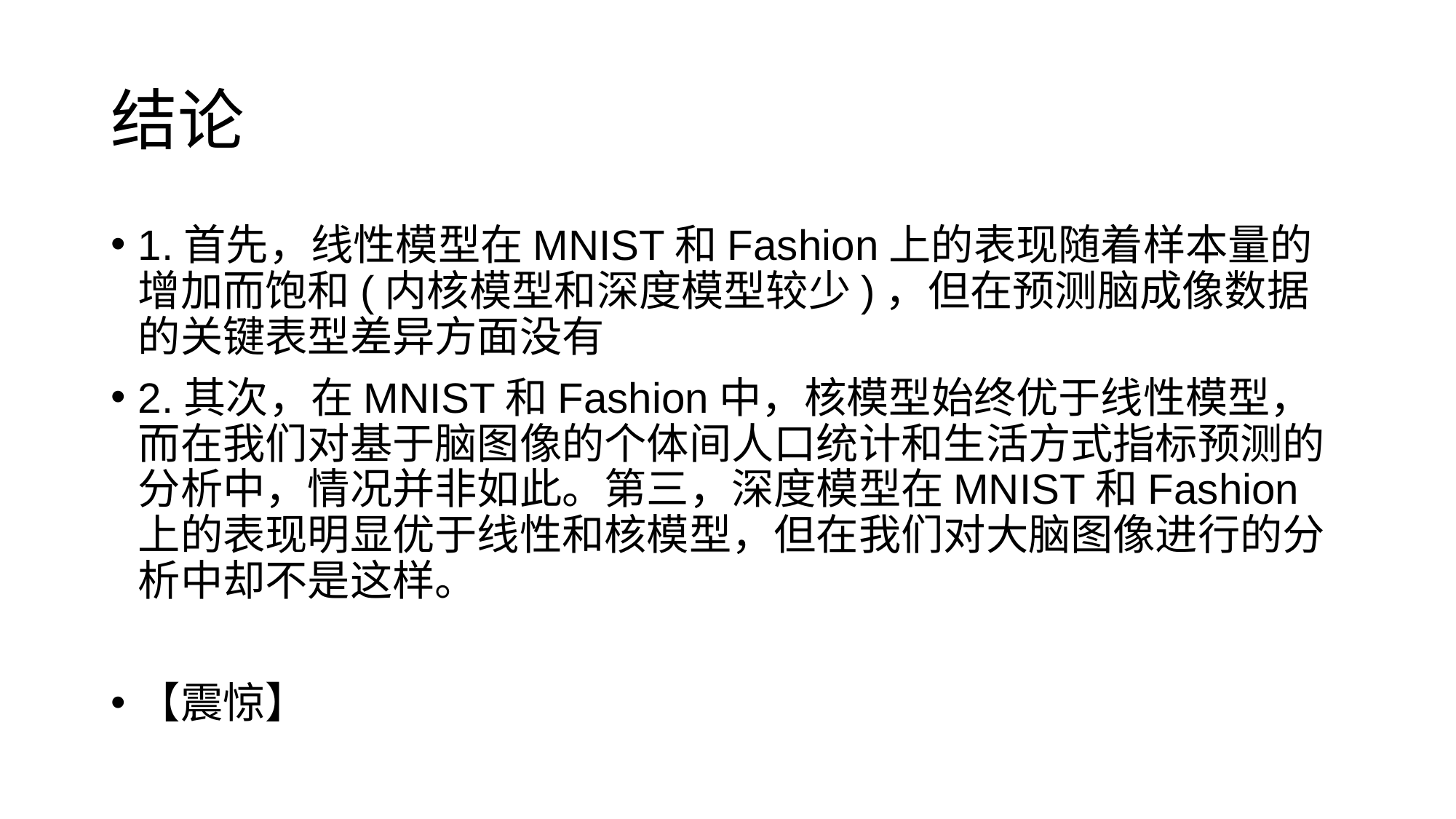

# 结论
1.首先，线性模型在MNIST和Fashion上的表现随着样本量的增加而饱和(内核模型和深度模型较少)，但在预测脑成像数据的关键表型差异方面没有
2.其次，在MNIST和Fashion中，核模型始终优于线性模型，而在我们对基于脑图像的个体间人口统计和生活方式指标预测的分析中，情况并非如此。第三，深度模型在MNIST和Fashion上的表现明显优于线性和核模型，但在我们对大脑图像进行的分析中却不是这样。

【震惊】